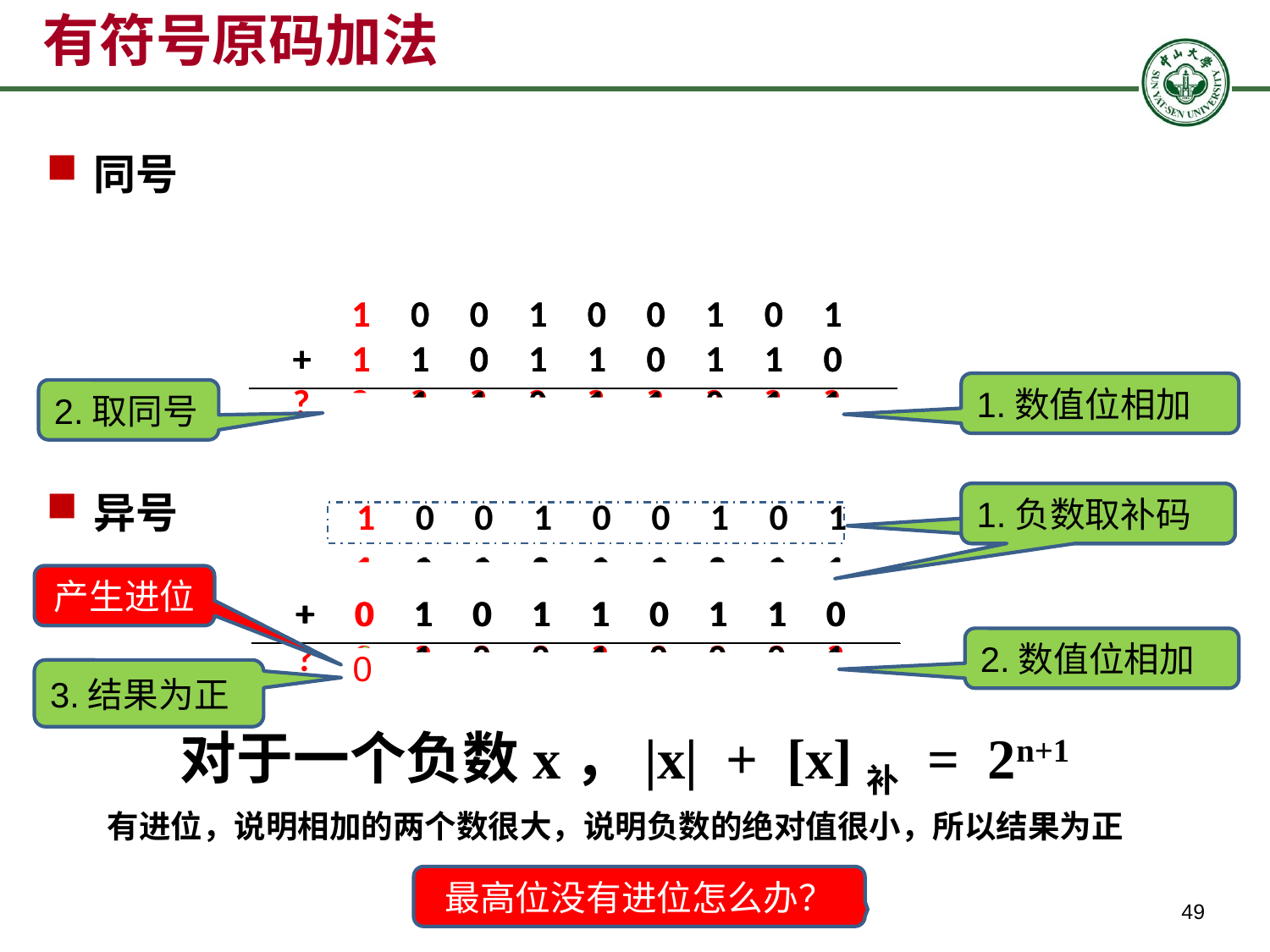

# 有符号原码加法
同号

异号
|  | 1 | 0 | 0 | 1 | 0 | 0 | 1 | 0 | 1 |  |
| --- | --- | --- | --- | --- | --- | --- | --- | --- | --- | --- |
| + | 1 | 1 | 0 | 1 | 1 | 0 | 1 | 1 | 0 |  |
| ? | ? | ? | ? | ? | ? | ? | ? | ? | ? |  |
|  | 1 | 0 | 0 | 1 | 0 | 0 | 1 | 0 | 1 |  |
| --- | --- | --- | --- | --- | --- | --- | --- | --- | --- | --- |
| + | 1 | 1 | 0 | 1 | 1 | 0 | 1 | 1 | 0 |  |
|  | 1 | 1 | 1 | 0 | 1 | 1 | 0 | 1 | 1 |  |
1.数值位相加
2.取同号

1.负数取补码
1.负数取补码
| 1 | 0 | 0 | 1 | 0 | 0 | 1 | 0 | 1 |
| --- | --- | --- | --- | --- | --- | --- | --- | --- |

|  |  |  |  |  |  |  |  |  |  |  |
| --- | --- | --- | --- | --- | --- | --- | --- | --- | --- | --- |
|  | 1 | 1 | 1 | 0 | 1 | 1 | 0 | 1 | 1 |  |
| + | 0 | 1 | 0 | 1 | 1 | 0 | 1 | 1 | 0 |  |
|  | 1 | 1 | 0 | 0 | 1 | 0 | 0 | 0 | 1 |  |
|  | 1 | 0 | 0 | 1 | 0 | 0 | 1 | 0 | 1 |  |
| --- | --- | --- | --- | --- | --- | --- | --- | --- | --- | --- |
| + | 0 | 1 | 0 | 1 | 1 | 0 | 1 | 1 | 0 |  |
| ? | ? | ? | ? | ? | ? | ? | ? | ? | ? |  |

产生进位
2.数值位相加
0

3.结果为正
对于一个负数x，|x|  +  [x]补  =  2n+1
有进位，说明相加的两个数很大，说明负数的绝对值很小，所以结果为正
最高位没有进位怎么办？